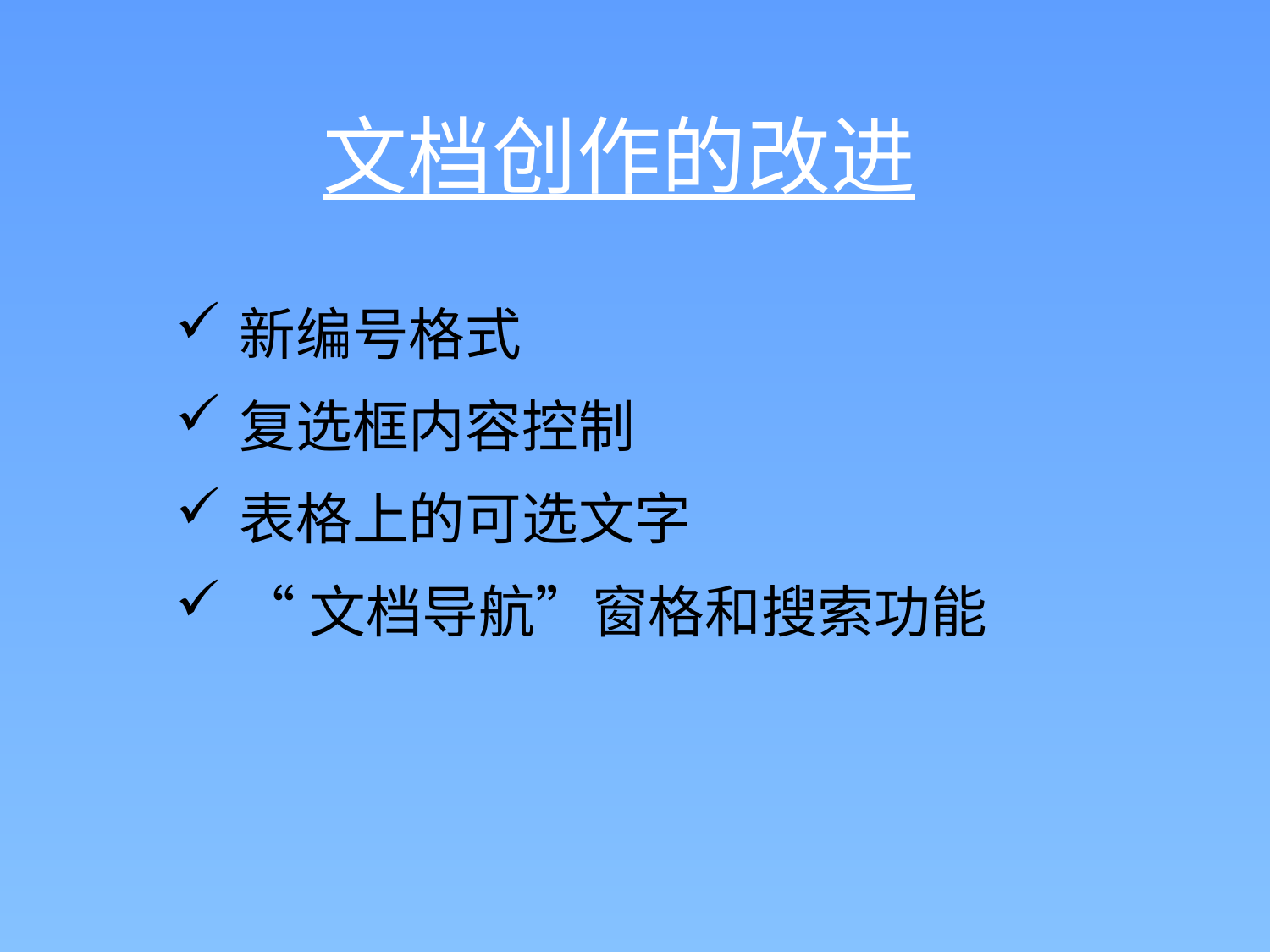

文档创作的改进
新编号格式
复选框内容控制
表格上的可选文字
“文档导航”窗格和搜索功能